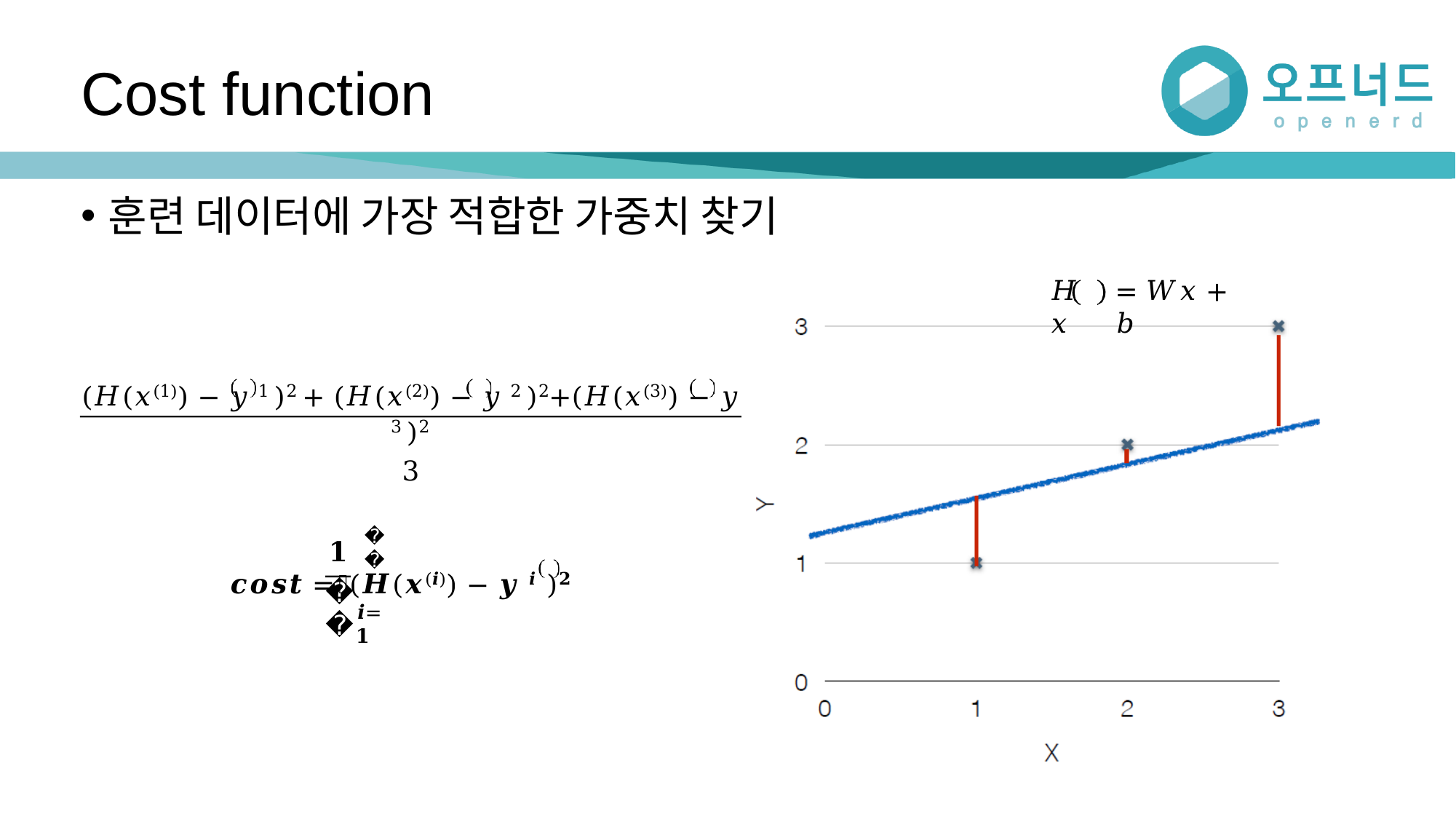

# Cost function
훈련 데이터에 가장 적합한 가중치 찾기
𝐻 𝑥
= 𝑊𝑥 + 𝑏

(𝐻(𝑥(1)) − 𝑦 1 )2 + (𝐻(𝑥(2)) − 𝑦 2 )2+(𝐻(𝑥(3)) − 𝑦 3 )2
3

𝒎
𝟏
𝒄𝒐𝒔𝒕 =	෍(𝑯(𝒙(𝒊)) − 𝒚 𝒊  )𝟐

𝒎

𝒊=𝟏